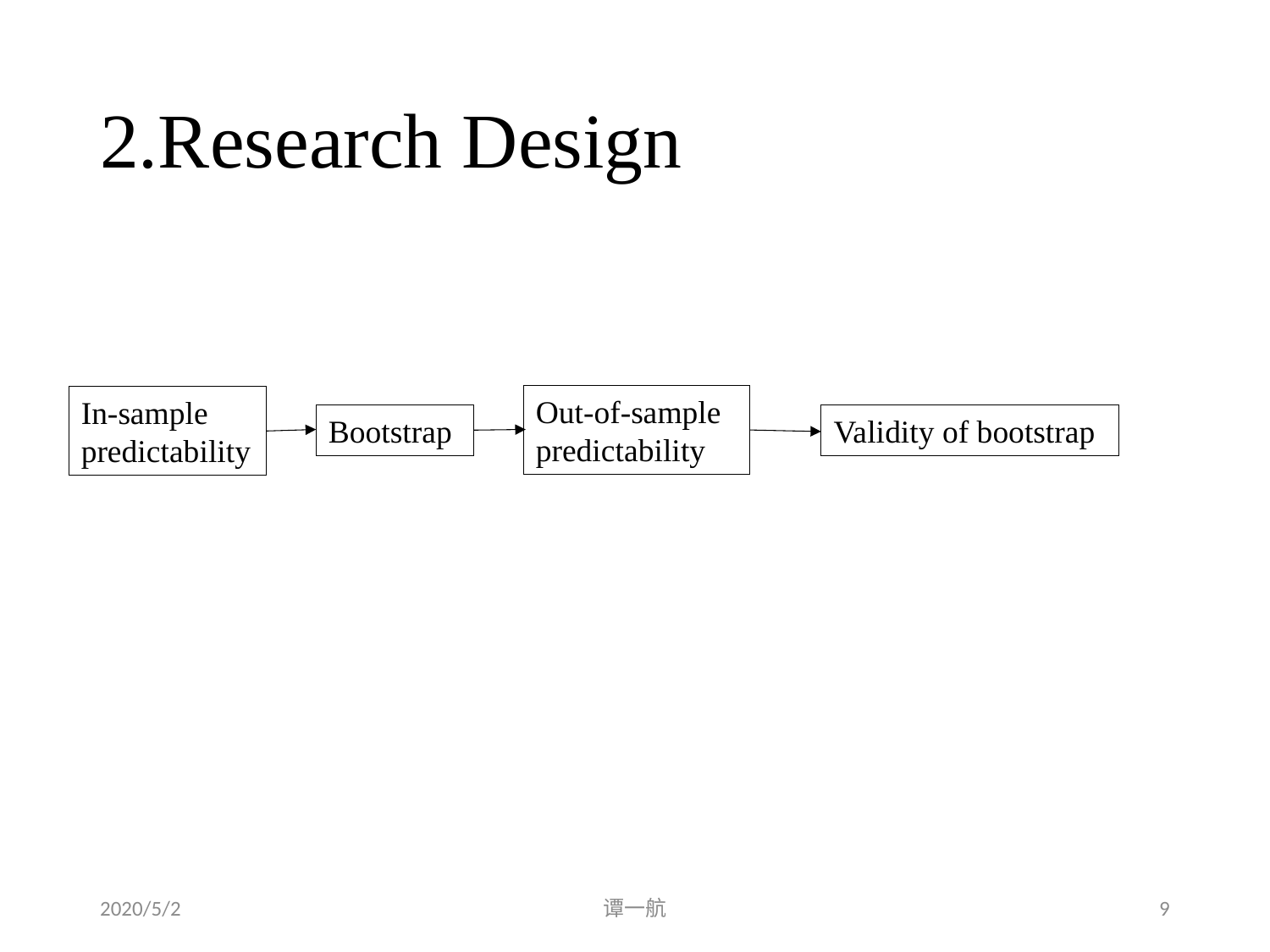

# 2.Research Design
Out-of-sample predictability
In-sample predictability
Validity of bootstrap
Bootstrap
2020/5/2
谭一航
9